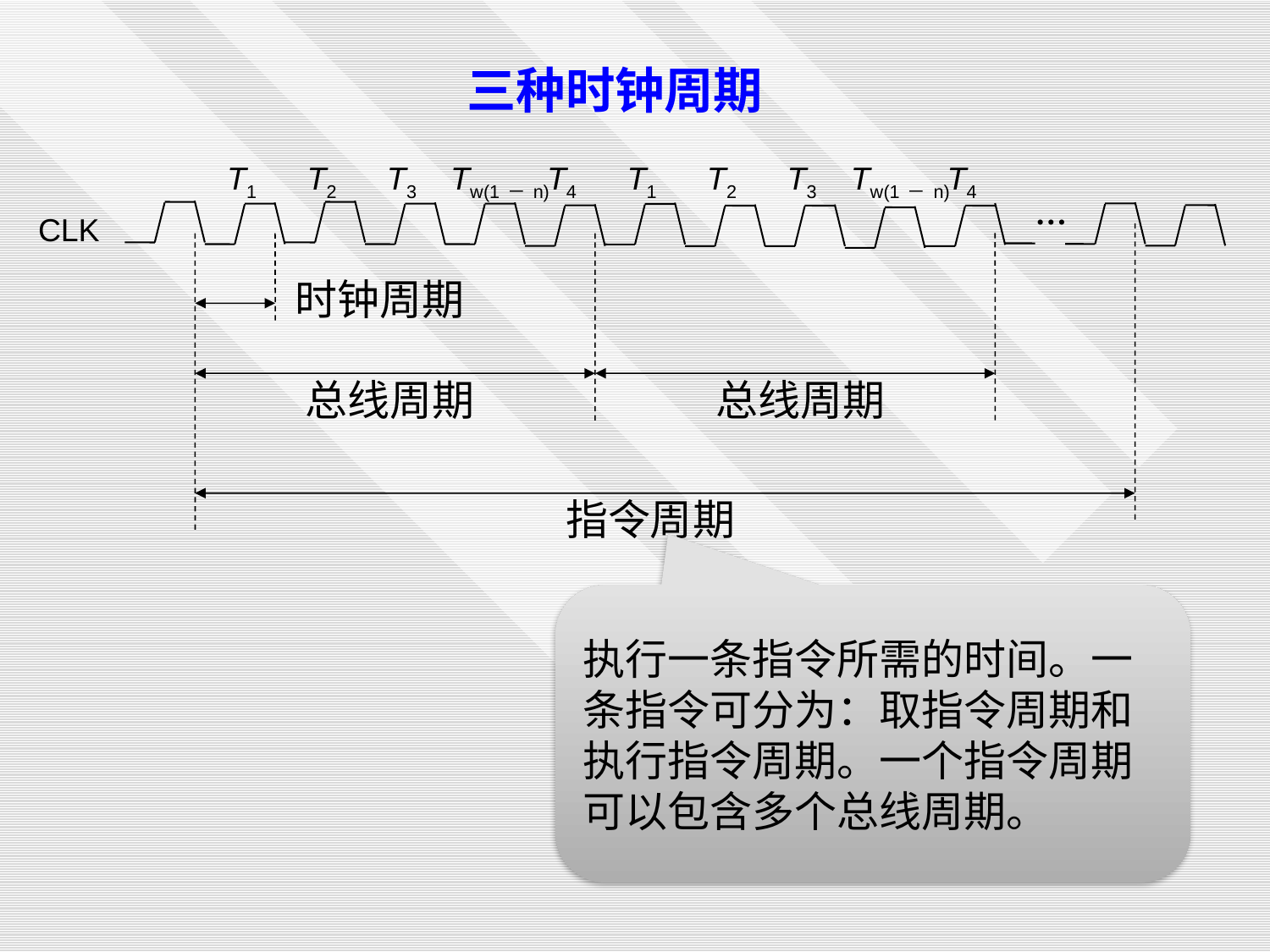

三种时钟周期
T1
T2
T3
Tw(1－n)
T4
T1
T2
T3
Tw(1－n)
T4
…

CLK

时钟周期

总线周期

总线周期
指令周期

执行一条指令所需的时间。一条指令可分为：取指令周期和执行指令周期。一个指令周期可以包含多个总线周期。